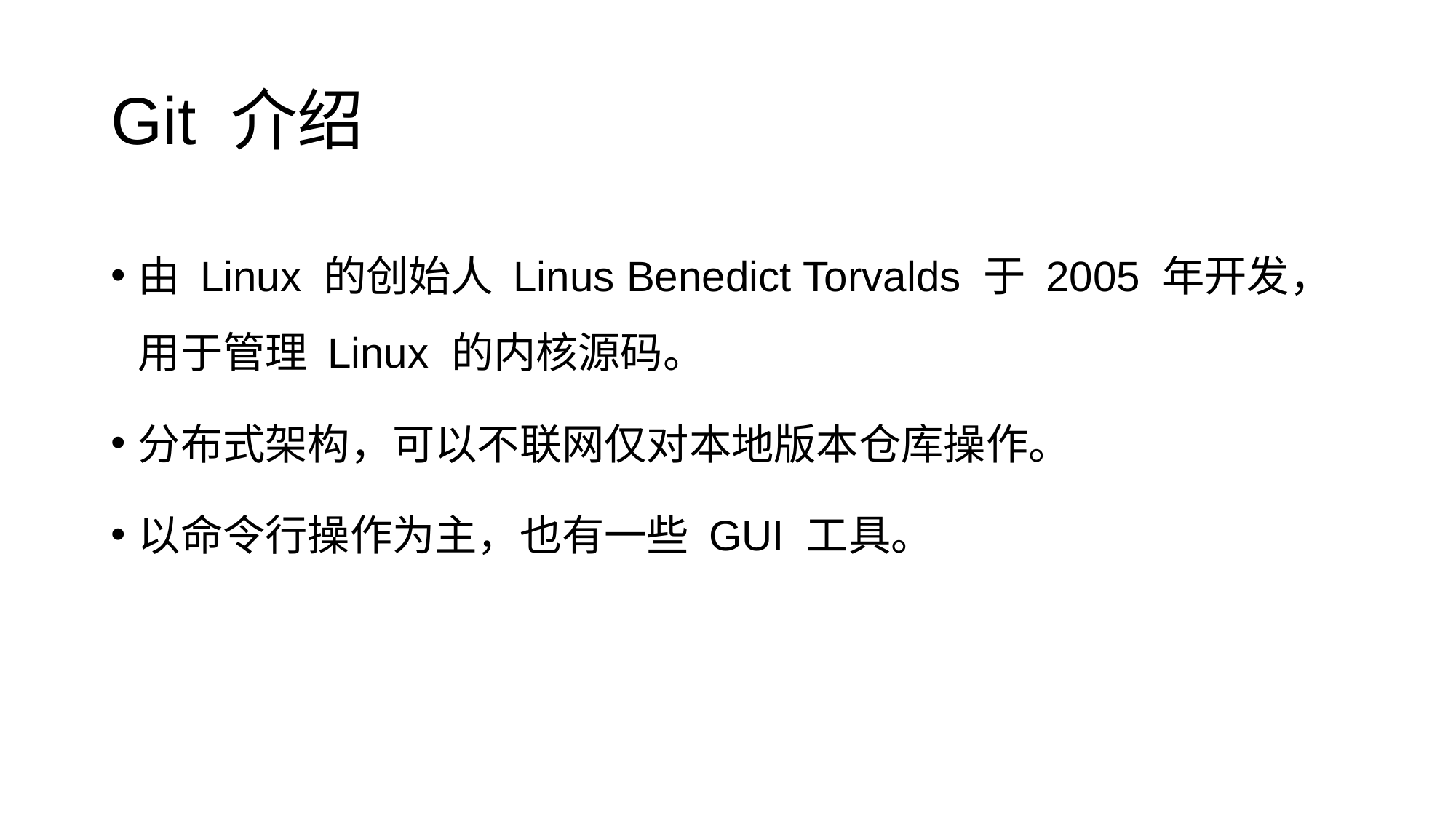

# Git 介绍
由 Linux 的创始人 Linus Benedict Torvalds 于 2005 年开发，用于管理 Linux 的内核源码。
分布式架构，可以不联网仅对本地版本仓库操作。
以命令行操作为主，也有一些 GUI 工具。